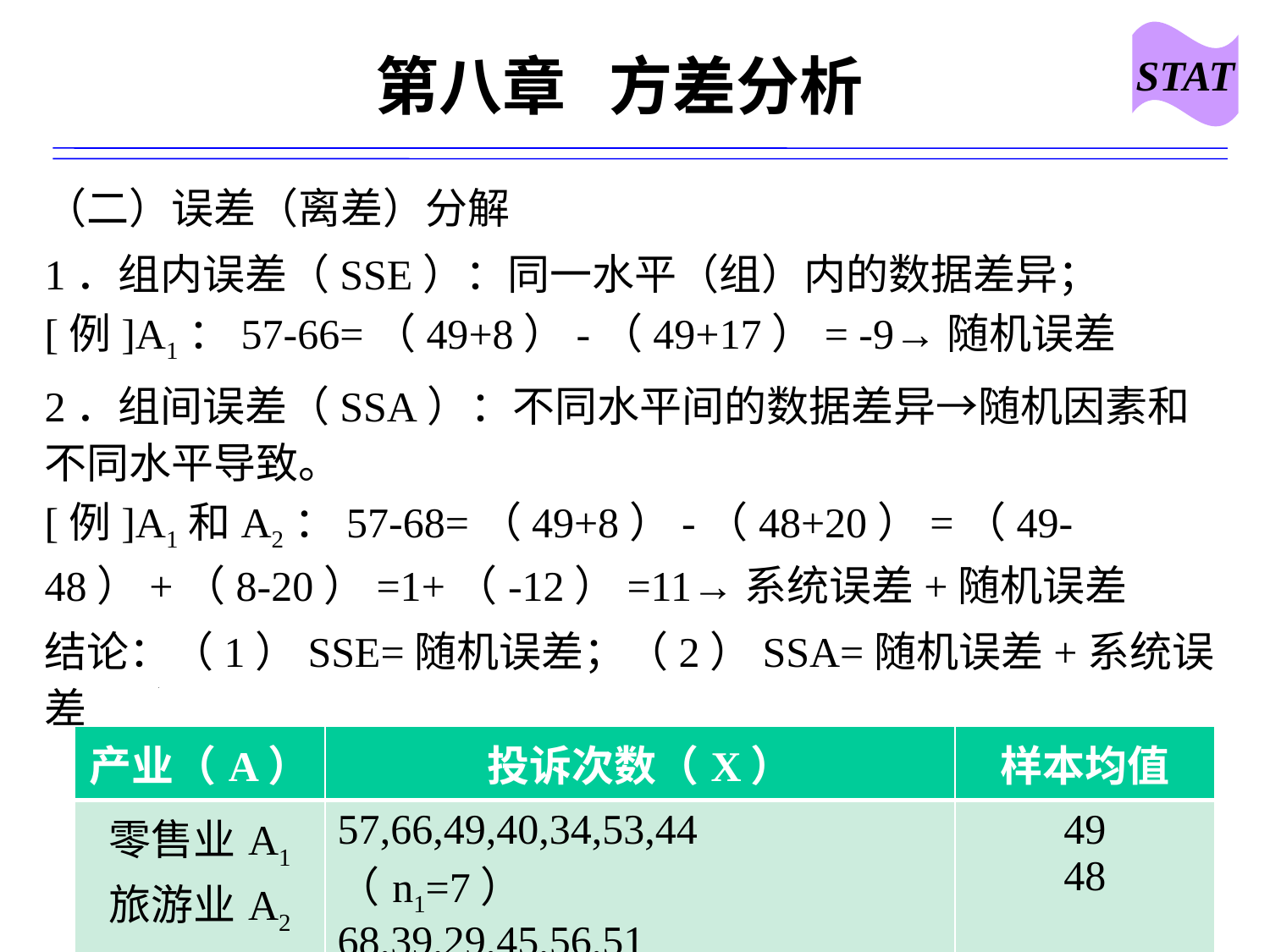

STAT
# 第八章   方差分析

（二）误差（离差）分解
1．组内误差（SSE）：同一水平（组）内的数据差异；
[例]A1：57-66=（49+8）-（49+17）= -9→随机误差
2．组间误差（SSA）：不同水平间的数据差异→随机因素和不同水平导致。
[例]A1和A2：57-68=（49+8）-（48+20）=（49-48）+（8-20）=1+（-12）=11→系统误差+随机误差
结论：（1）SSE=随机误差；（2）SSA=随机误差+系统误差

| 产业（A） | 投诉次数（X） | 样本均值 |
| --- | --- | --- |
| 零售业A1 旅游业A2 | 57,66,49,40,34,53,44 （n1=7） 68,39,29,45,56,51 （n2=6） | 49 48 |